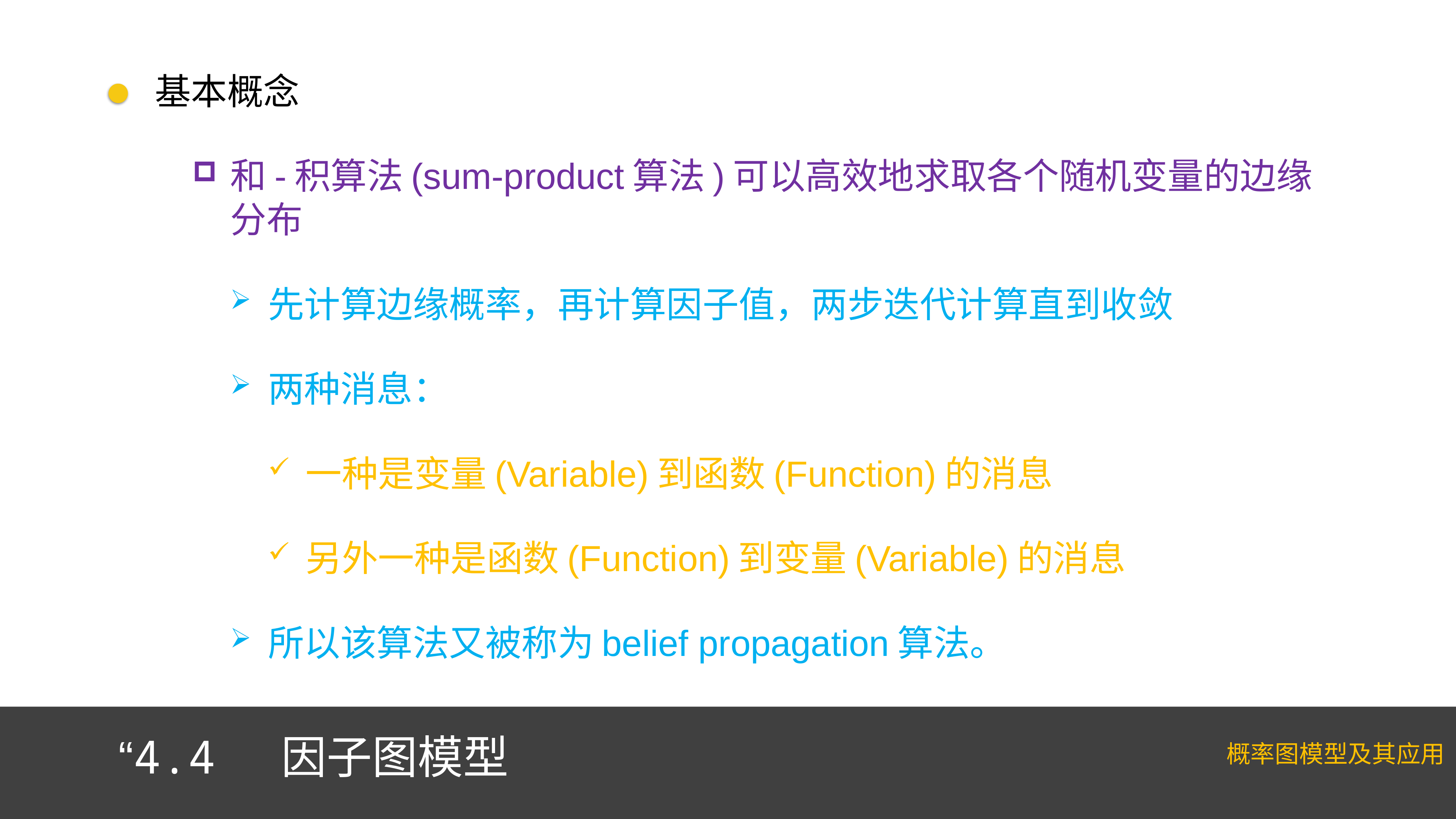

基本概念
和-积算法(sum-product算法)可以高效地求取各个随机变量的边缘分布
先计算边缘概率，再计算因子值，两步迭代计算直到收敛
两种消息：
一种是变量(Variable)到函数(Function)的消息
另外一种是函数(Function)到变量(Variable)的消息
所以该算法又被称为belief propagation算法。

“4.4  因子图模型